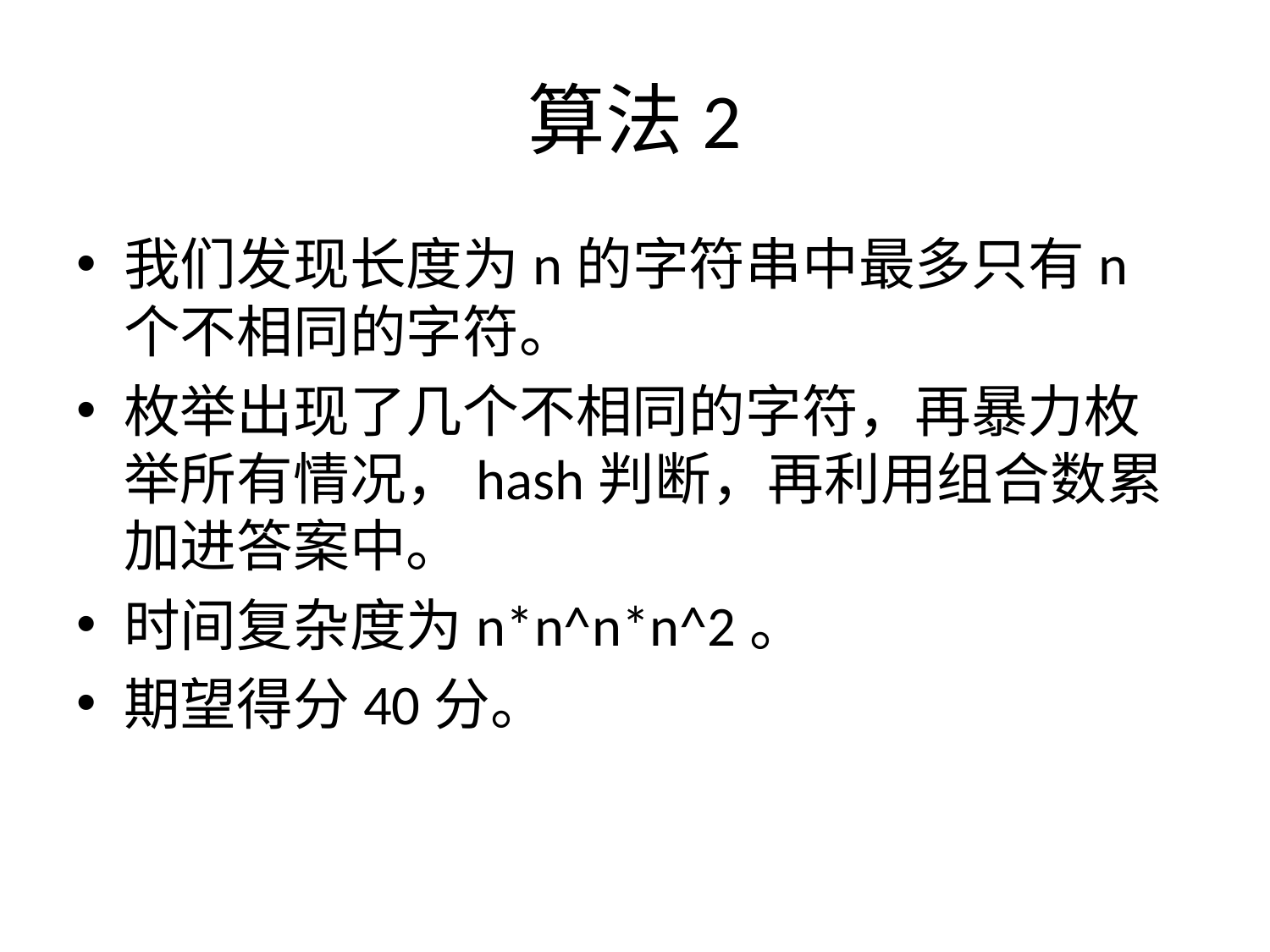

# 算法2
我们发现长度为n的字符串中最多只有n个不相同的字符。
枚举出现了几个不相同的字符，再暴力枚举所有情况，hash判断，再利用组合数累加进答案中。
时间复杂度为n*n^n*n^2。
期望得分40分。